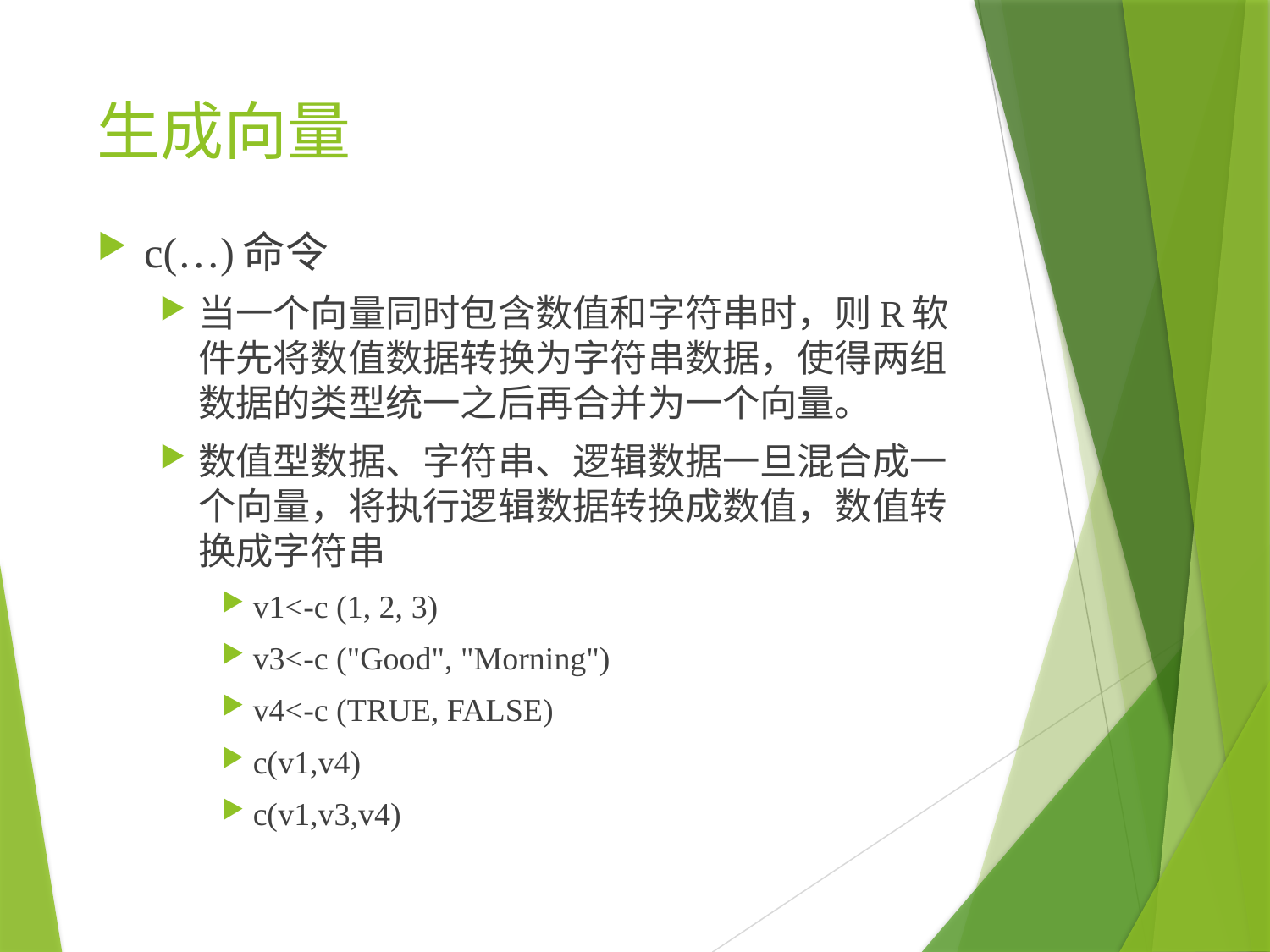

# 生成向量
c(…)命令
当一个向量同时包含数值和字符串时，则R软件先将数值数据转换为字符串数据，使得两组数据的类型统一之后再合并为一个向量。
数值型数据、字符串、逻辑数据一旦混合成一个向量，将执行逻辑数据转换成数值，数值转换成字符串
v1<-c (1, 2, 3)
v3<-c ("Good", "Morning")
v4<-c (TRUE, FALSE)
c(v1,v4)
c(v1,v3,v4)